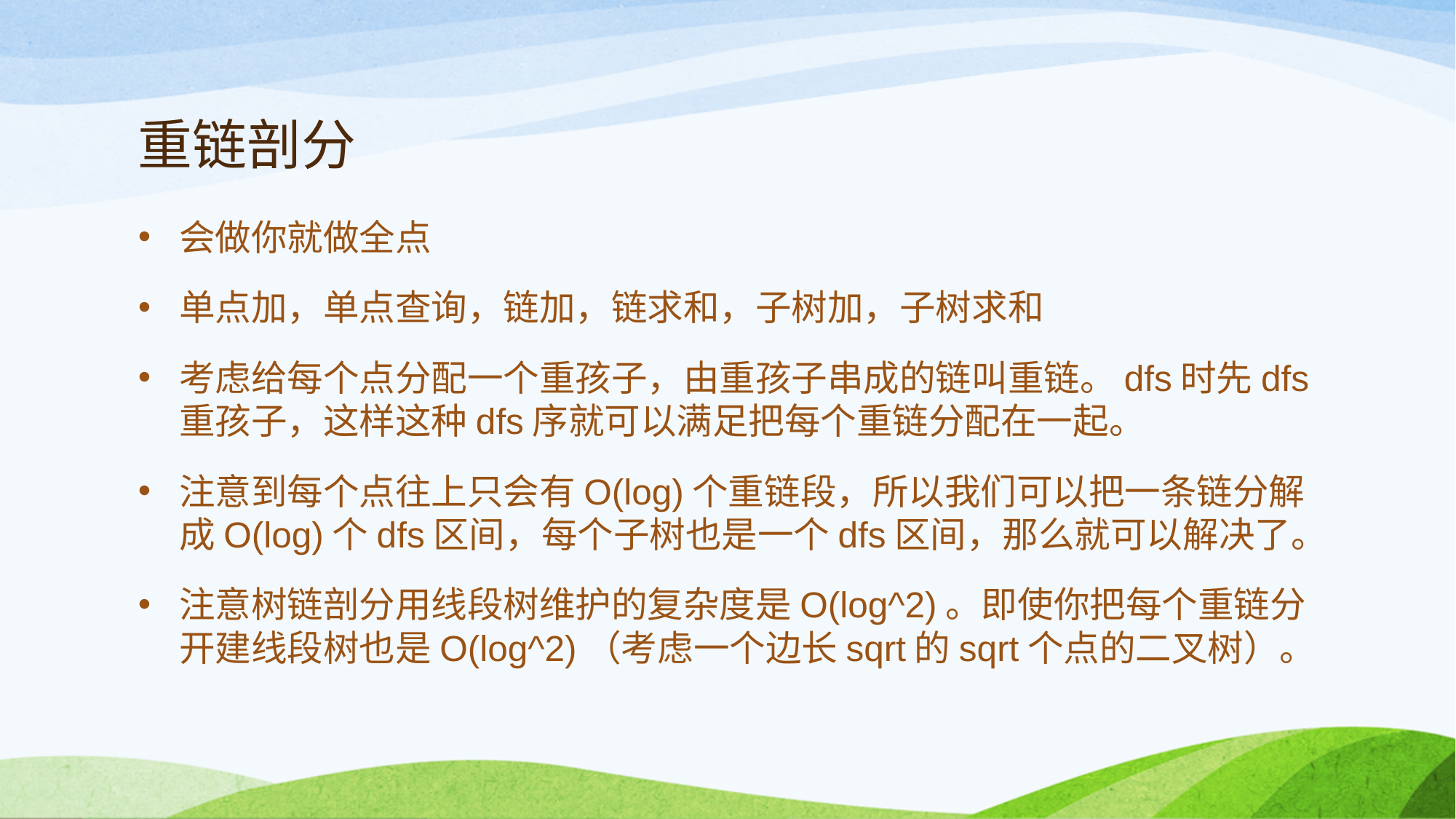

# 重链剖分
会做你就做全点
单点加，单点查询，链加，链求和，子树加，子树求和
考虑给每个点分配一个重孩子，由重孩子串成的链叫重链。dfs时先dfs重孩子，这样这种dfs序就可以满足把每个重链分配在一起。
注意到每个点往上只会有O(log)个重链段，所以我们可以把一条链分解成O(log)个dfs区间，每个子树也是一个dfs区间，那么就可以解决了。
注意树链剖分用线段树维护的复杂度是O(log^2)。即使你把每个重链分开建线段树也是O(log^2)（考虑一个边长sqrt的sqrt个点的二叉树）。